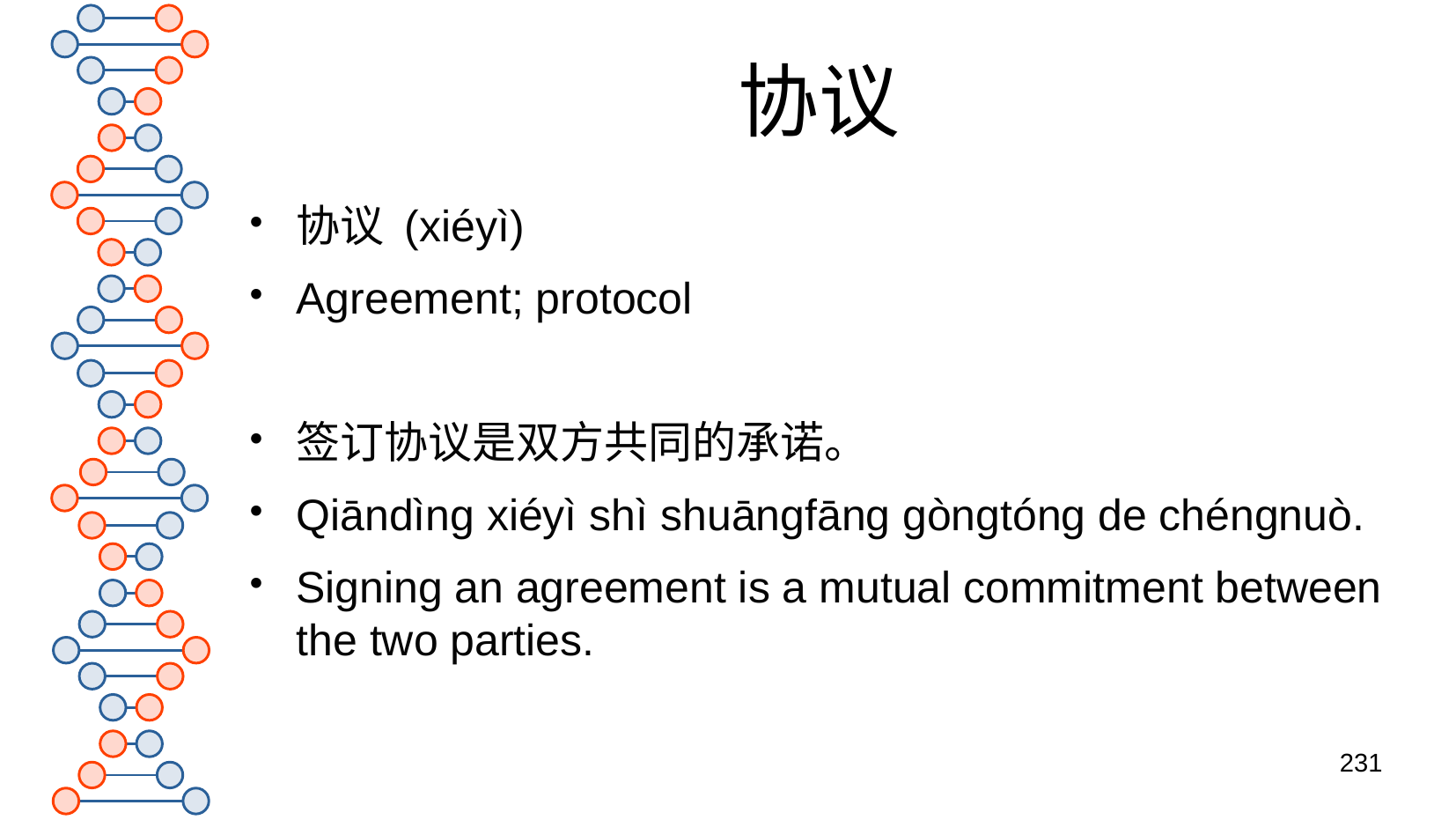

# 协议
协议 (xiéyì)
Agreement; protocol

签订协议是双方共同的承诺。
Qiāndìng xiéyì shì shuāngfāng gòngtóng de chéngnuò.
Signing an agreement is a mutual commitment between the two parties.

231